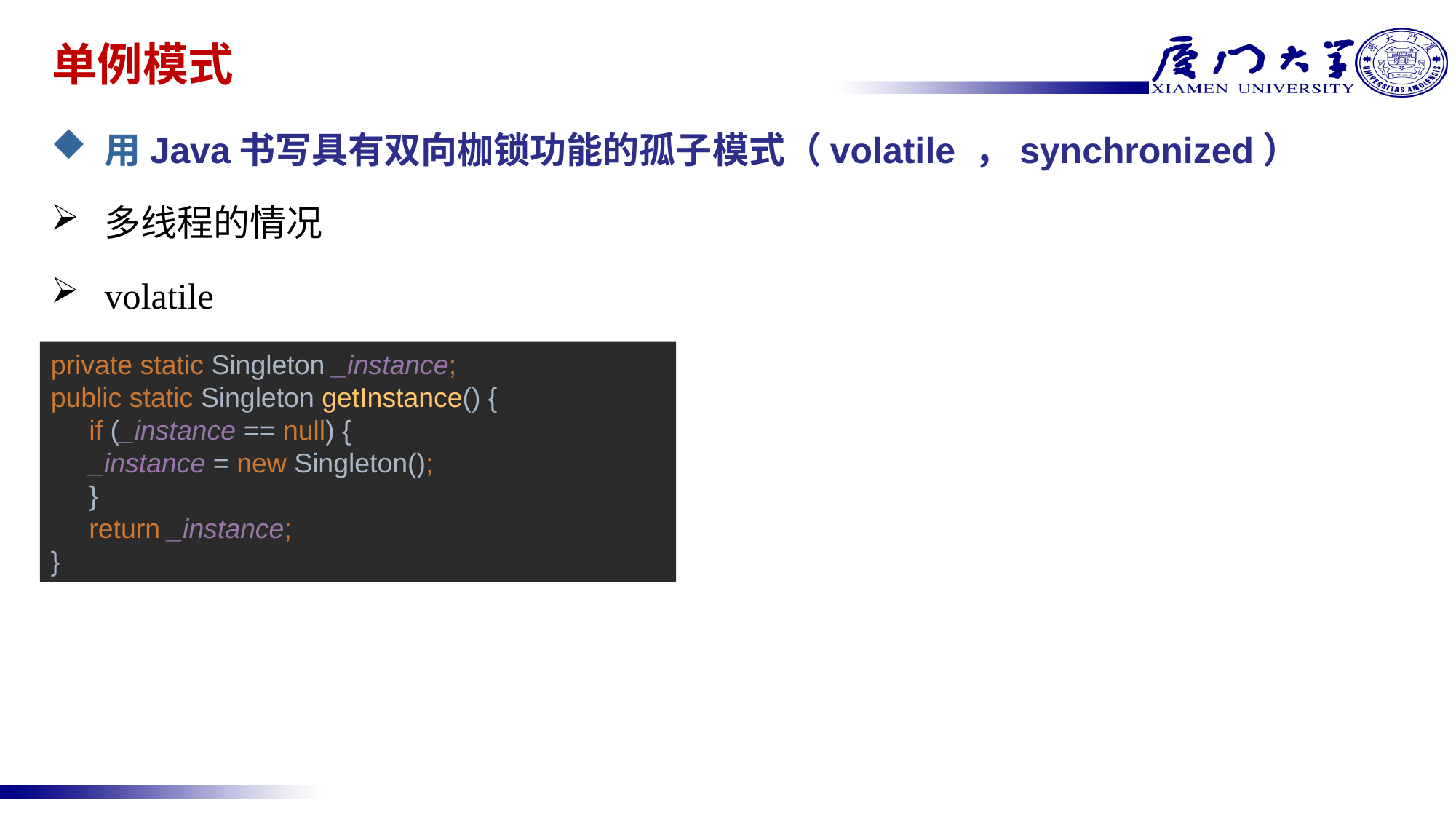

# 单例模式
用Java书写具有双向枷锁功能的孤子模式（volatile ，synchronized）
多线程的情况
volatile

private static Singleton _instance;
public static Singleton getInstance() {
     if (_instance == null) {
     _instance = new Singleton();
     }
     return _instance;
}